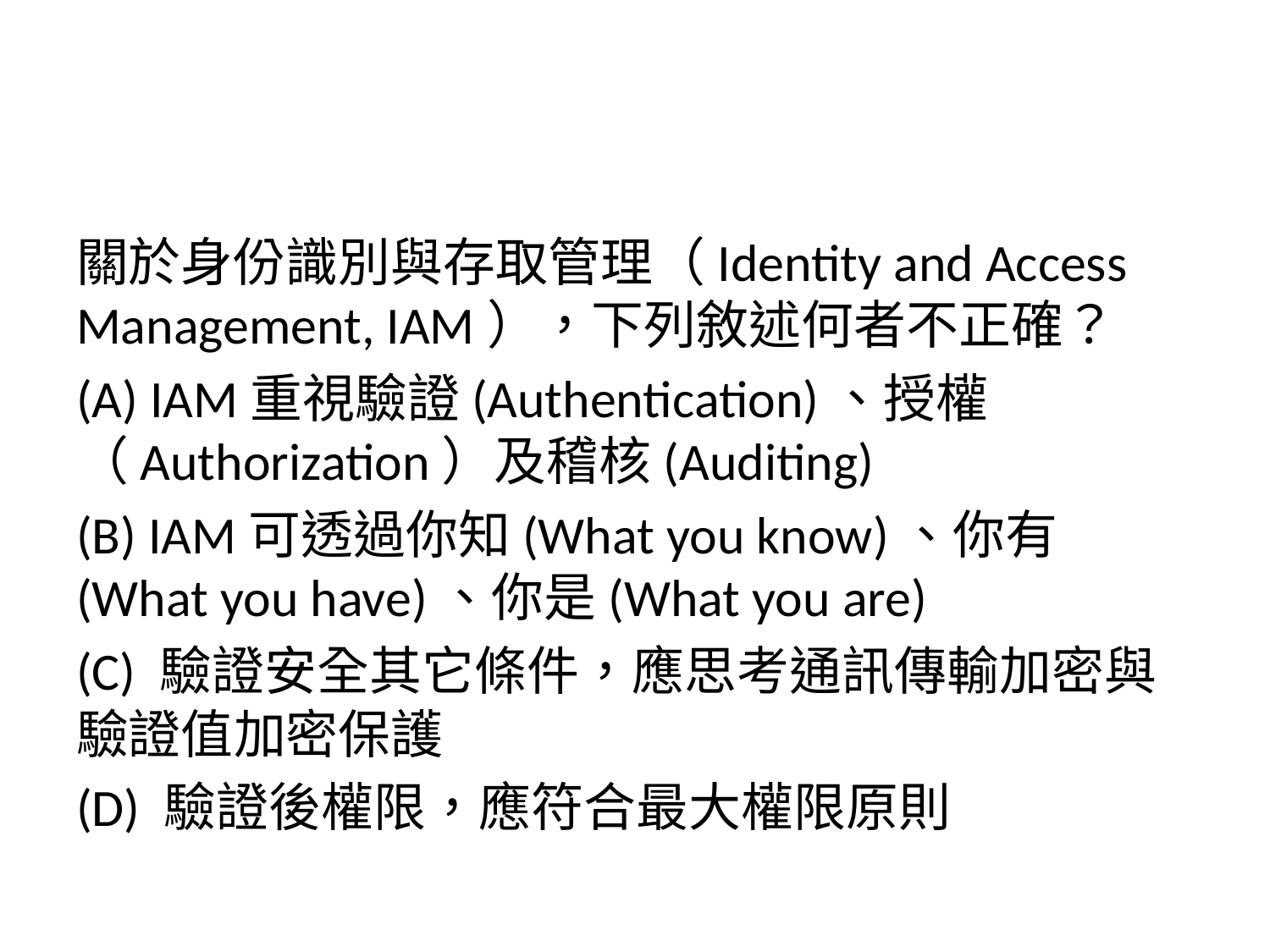

關於身份識別與存取管理（Identity and Access Management, IAM），下列敘述何者不正確？
(A) IAM重視驗證(Authentication)、授權（Authorization）及稽核(Auditing)
(B) IAM可透過你知(What you know)、你有(What you have)、你是(What you are)
(C) 驗證安全其它條件，應思考通訊傳輸加密與驗證值加密保護
(D) 驗證後權限，應符合最大權限原則